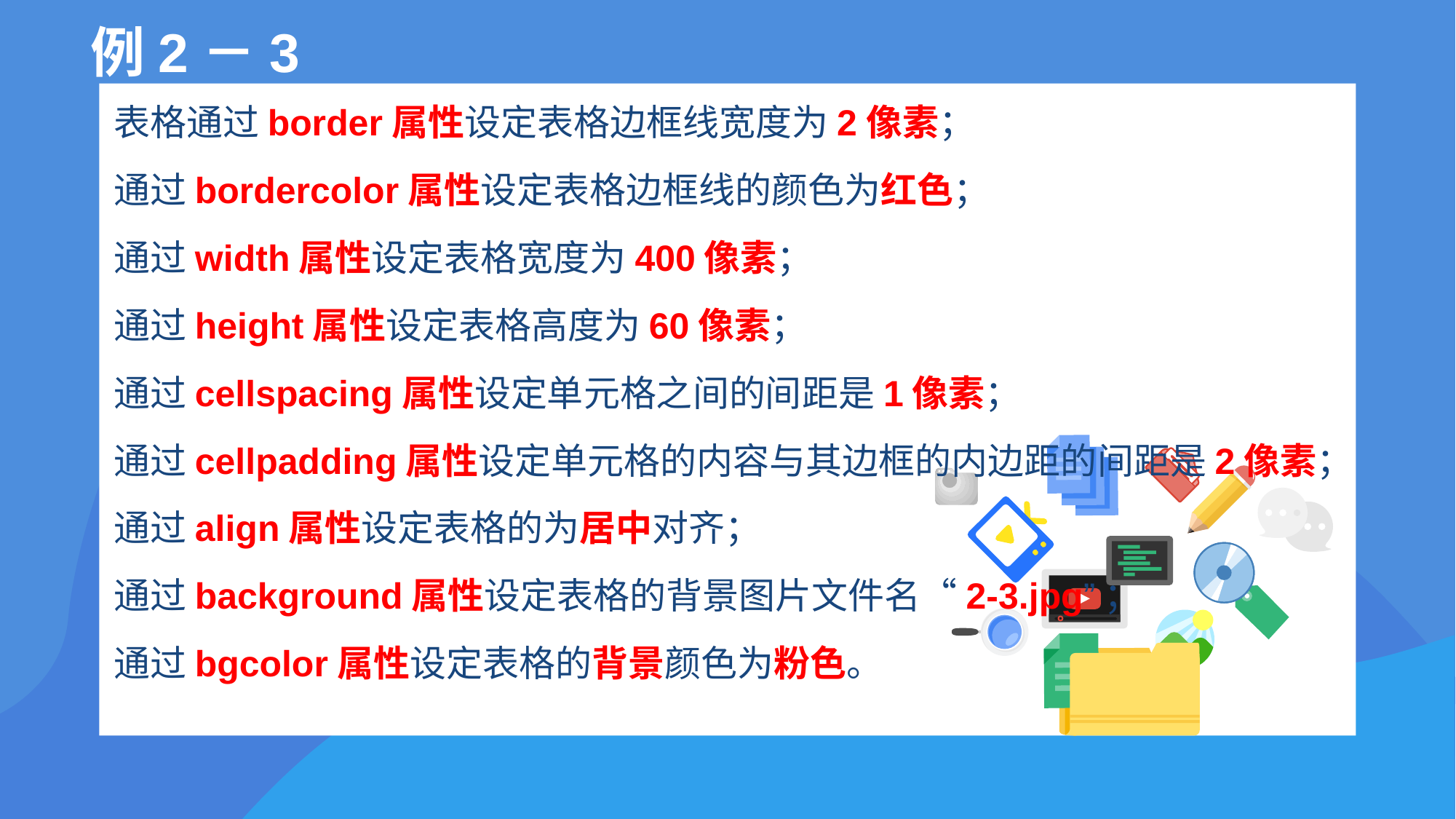

# 例2－3
表格通过border属性设定表格边框线宽度为2像素；
通过bordercolor属性设定表格边框线的颜色为红色；
通过width属性设定表格宽度为400像素；
通过height属性设定表格高度为60像素；
通过cellspacing属性设定单元格之间的间距是1像素；
通过cellpadding属性设定单元格的内容与其边框的内边距的间距是2像素；
通过align属性设定表格的为居中对齐；
通过background属性设定表格的背景图片文件名“2-3.jpg”；
通过bgcolor属性设定表格的背景颜色为粉色。